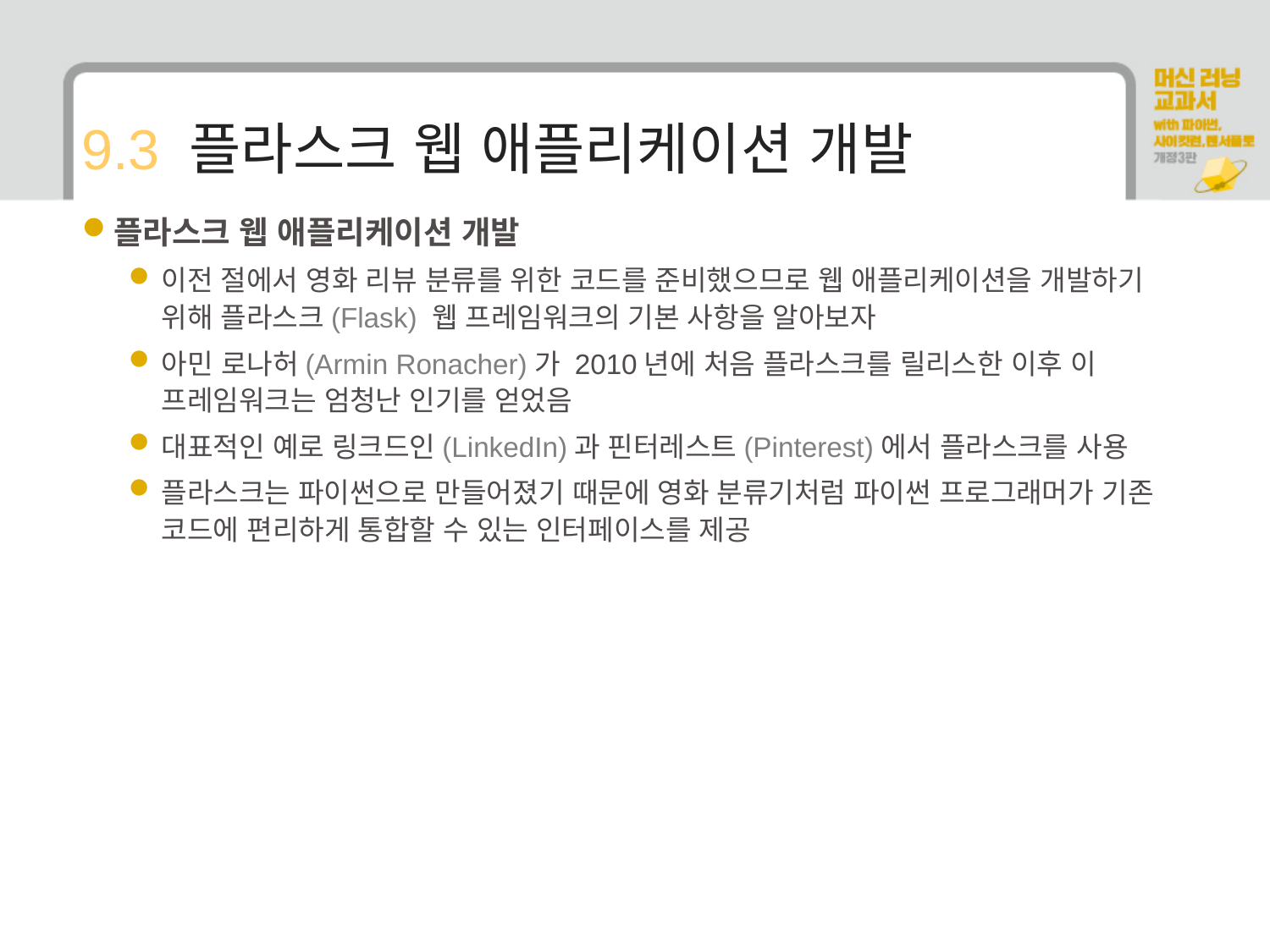

# 9.3 플라스크 웹 애플리케이션 개발
플라스크 웹 애플리케이션 개발
이전 절에서 영화 리뷰 분류를 위한 코드를 준비했으므로 웹 애플리케이션을 개발하기 위해 플라스크(Flask) 웹 프레임워크의 기본 사항을 알아보자
아민 로나허(Armin Ronacher)가 2010년에 처음 플라스크를 릴리스한 이후 이 프레임워크는 엄청난 인기를 얻었음
대표적인 예로 링크드인(LinkedIn)과 핀터레스트(Pinterest)에서 플라스크를 사용
플라스크는 파이썬으로 만들어졌기 때문에 영화 분류기처럼 파이썬 프로그래머가 기존 코드에 편리하게 통합할 수 있는 인터페이스를 제공